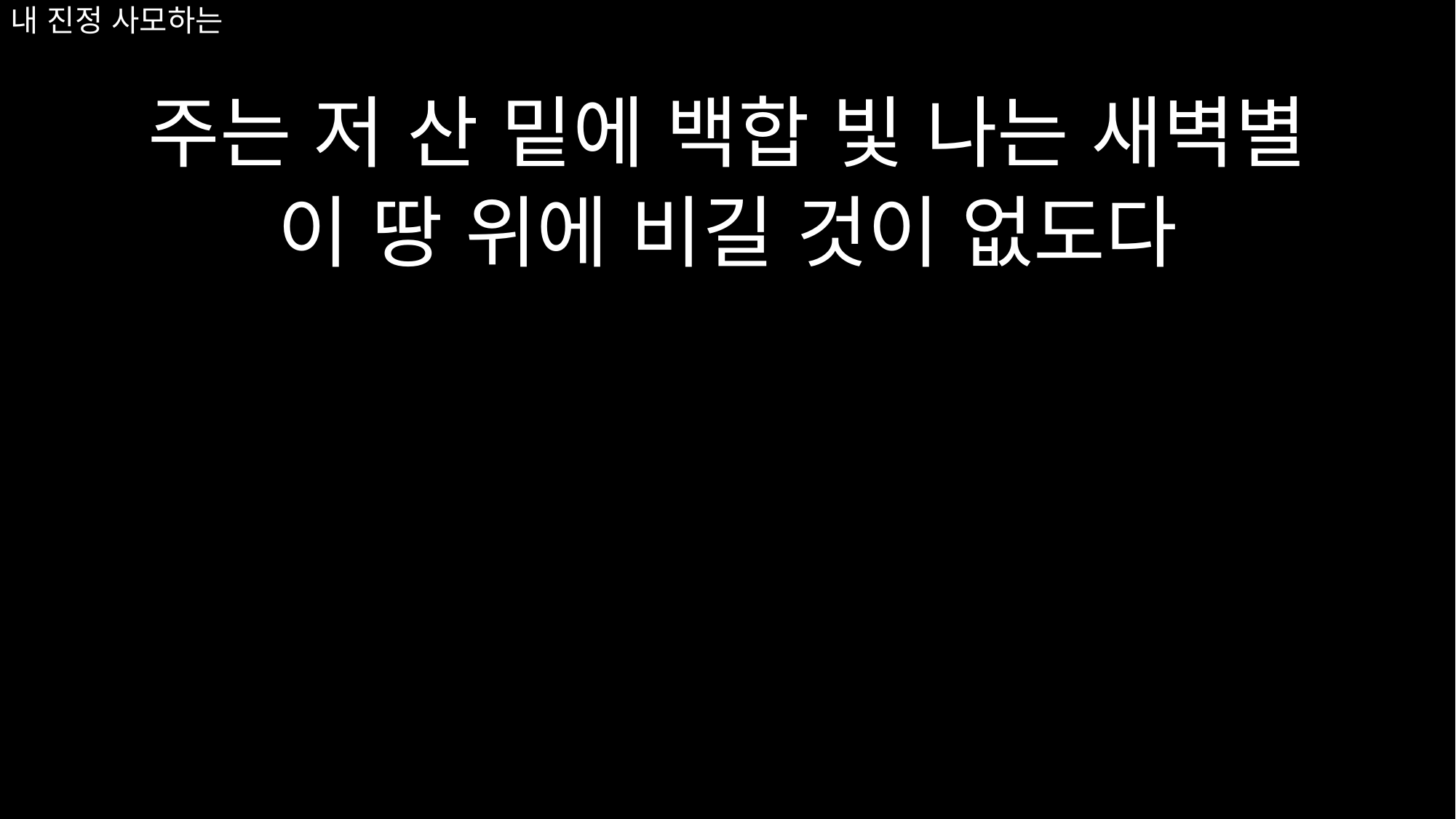

# 내 진정 사모하는
주는 저 산 밑에 백합 빛 나는 새벽별
이 땅 위에 비길 것이 없도다